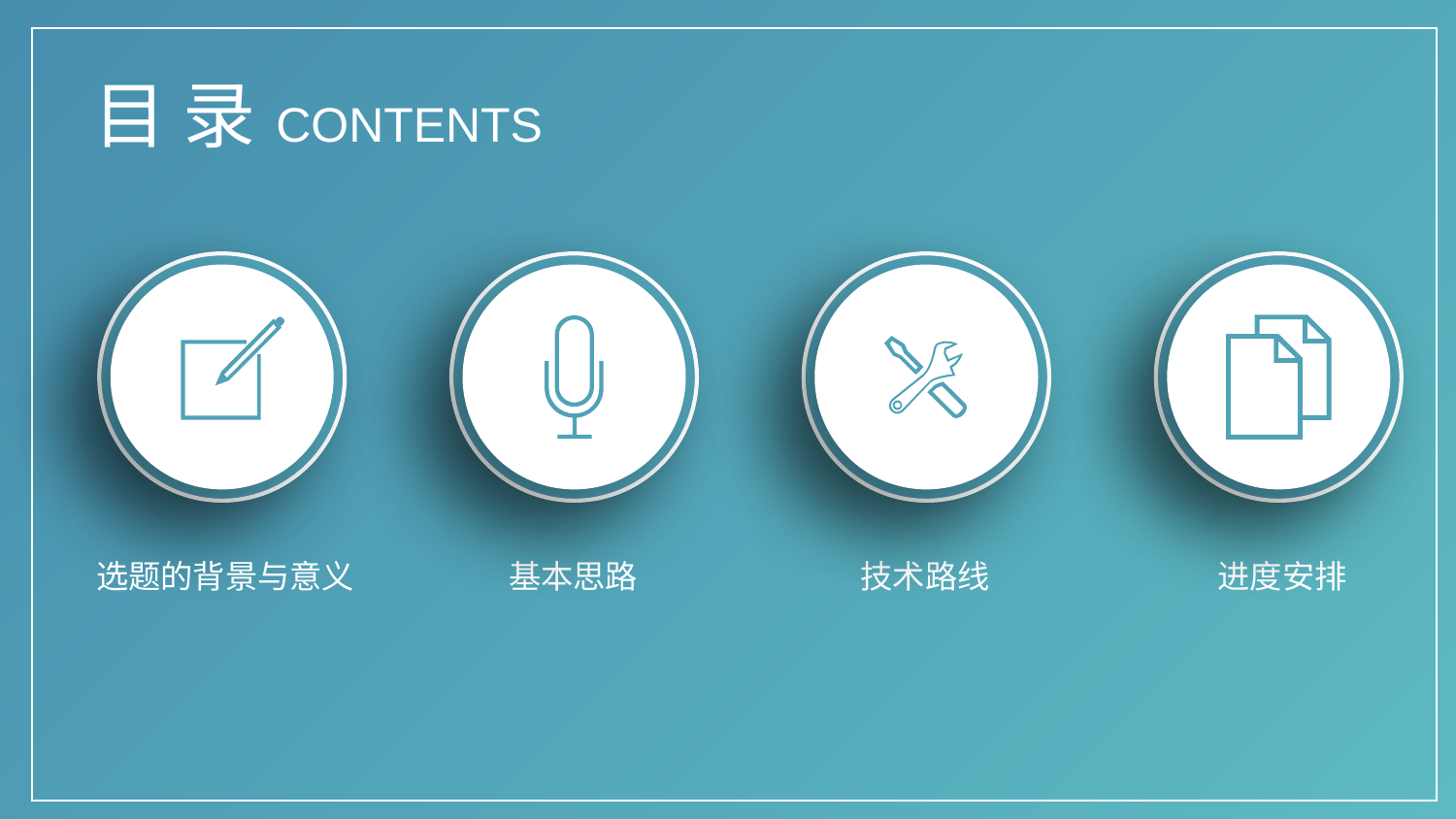

目 录
CONTENTS

选题的背景与意义
基本思路
技术路线
进度安排